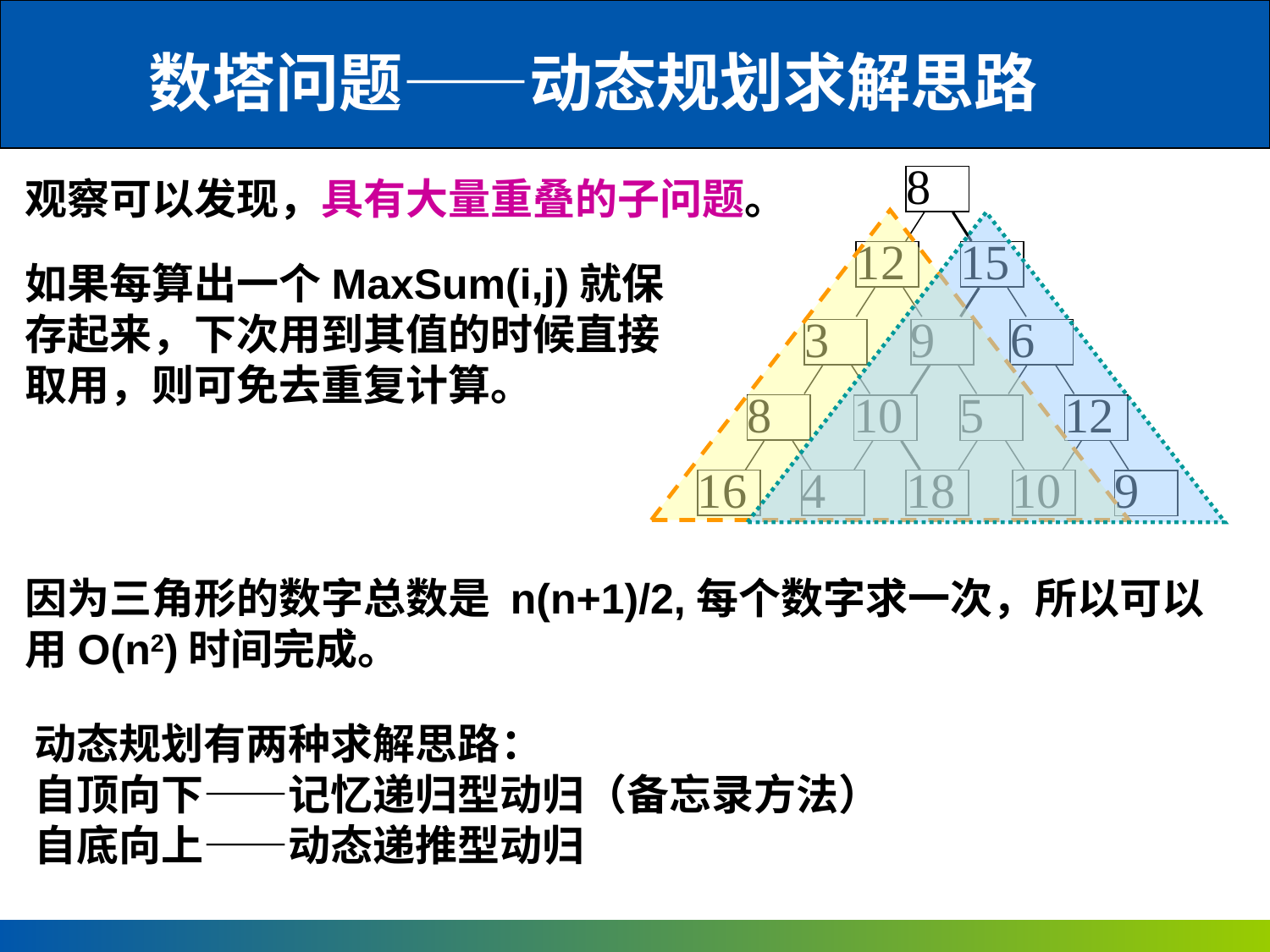

数塔问题——动态规划求解思路
观察可以发现，具有大量重叠的子问题。
8

15
12

3
9
6

8
10
12
5

16
4
18
10
9

如果每算出一个MaxSum(i,j)就保存起来，下次用到其值的时候直接取用，则可免去重复计算。
因为三角形的数字总数是 n(n+1)/2,每个数字求一次，所以可以用O(n2)时间完成。
动态规划有两种求解思路：
自顶向下——记忆递归型动归（备忘录方法）
自底向上——动态递推型动归